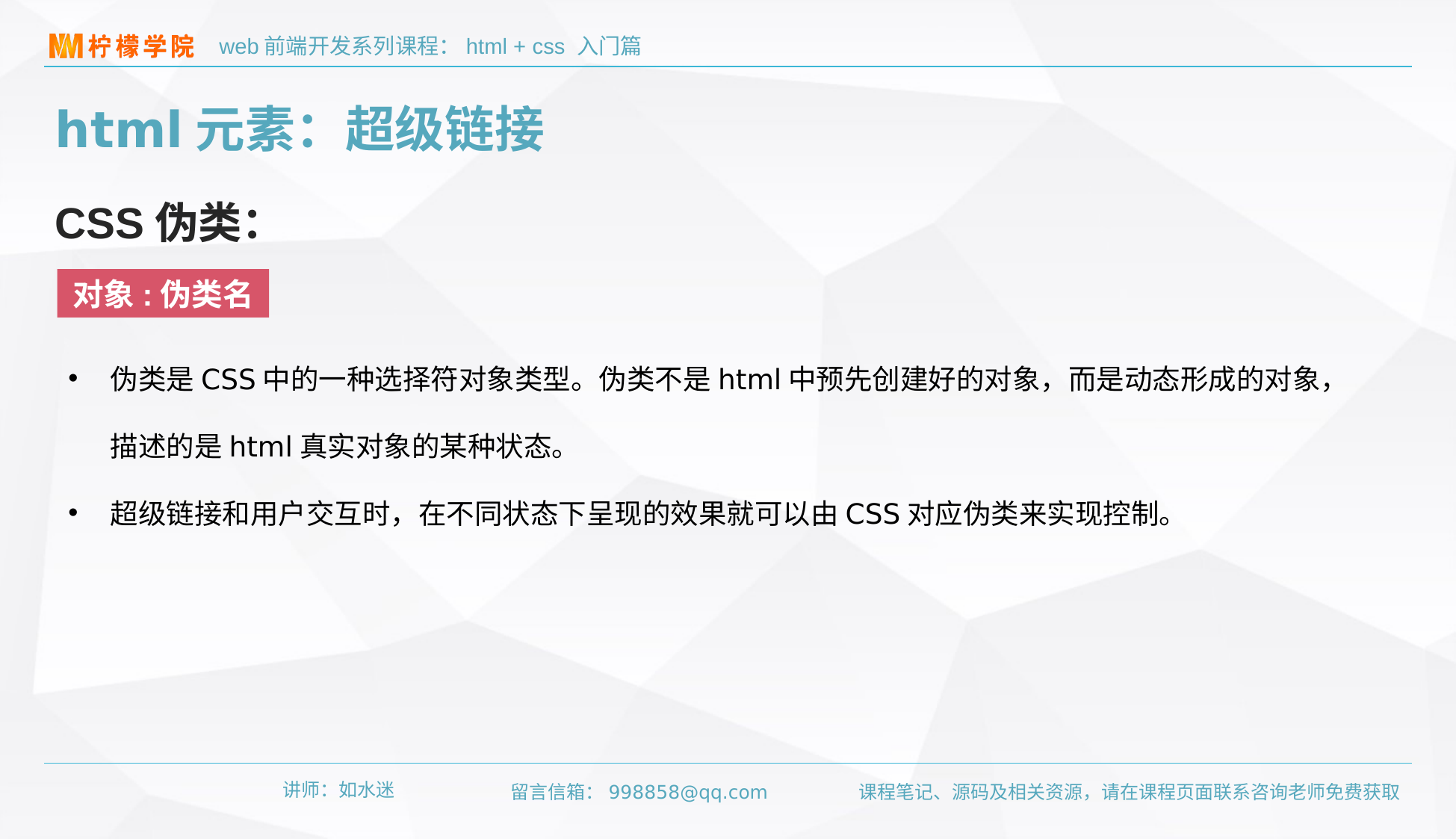

html元素：超级链接
CSS伪类：
对象:伪类名
伪类是CSS中的一种选择符对象类型。伪类不是html中预先创建好的对象，而是动态形成的对象，描述的是html真实对象的某种状态。
超级链接和用户交互时，在不同状态下呈现的效果就可以由CSS对应伪类来实现控制。